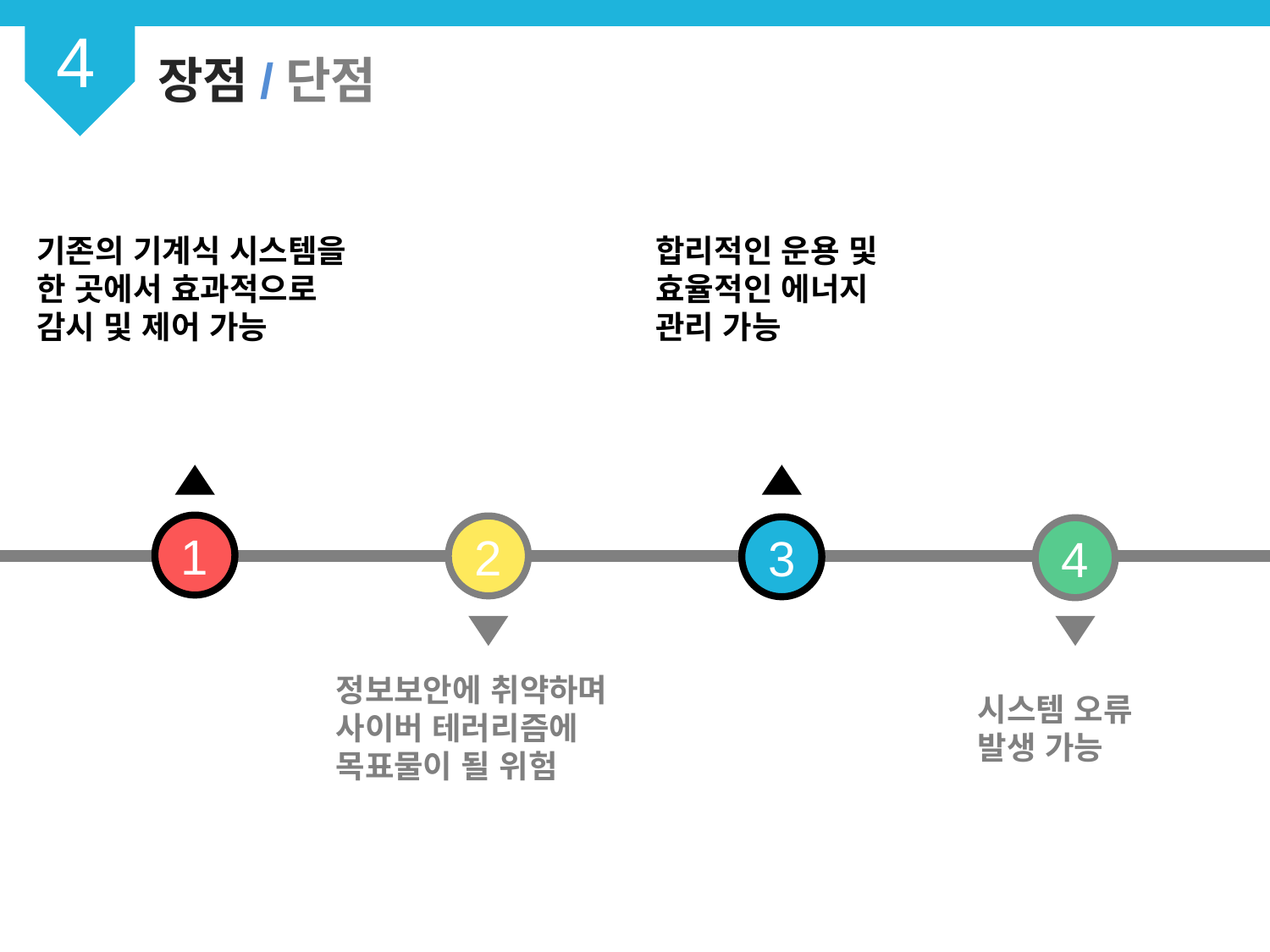

4

장점/단점
기존의 기계식 시스템을
한 곳에서 효과적으로
감시 및 제어 가능
합리적인 운용 및 효율적인 에너지 관리 가능

1
2
3
4

정보보안에 취약하며 사이버 테러리즘에 목표물이 될 위험
시스템 오류
발생 가능